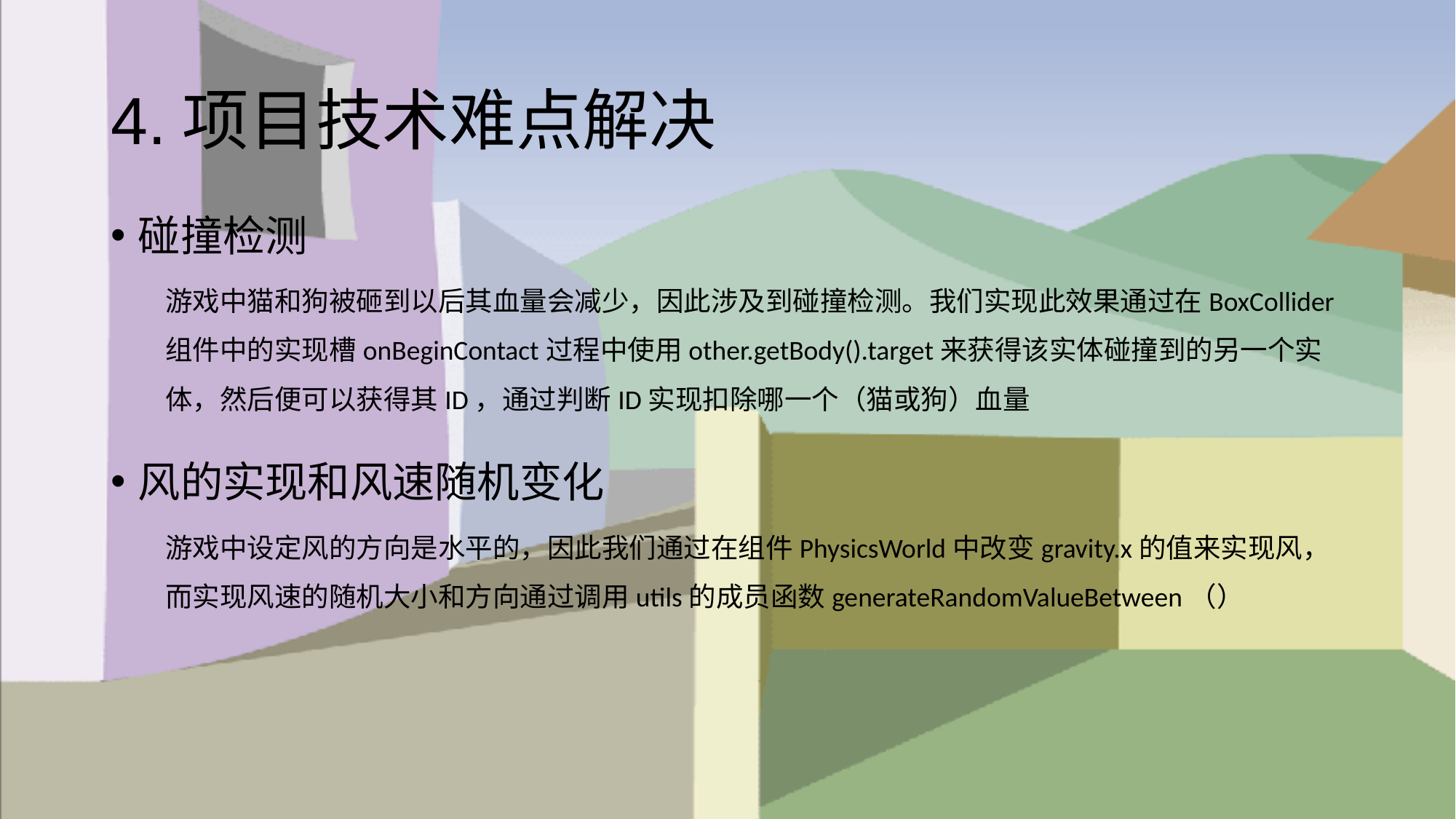

# 4.项目技术难点解决
碰撞检测
游戏中猫和狗被砸到以后其血量会减少，因此涉及到碰撞检测。我们实现此效果通过在BoxCollider组件中的实现槽onBeginContact过程中使用other.getBody().target来获得该实体碰撞到的另一个实体，然后便可以获得其ID，通过判断ID实现扣除哪一个（猫或狗）血量
风的实现和风速随机变化
游戏中设定风的方向是水平的，因此我们通过在组件PhysicsWorld中改变gravity.x的值来实现风，而实现风速的随机大小和方向通过调用utils的成员函数generateRandomValueBetween（）